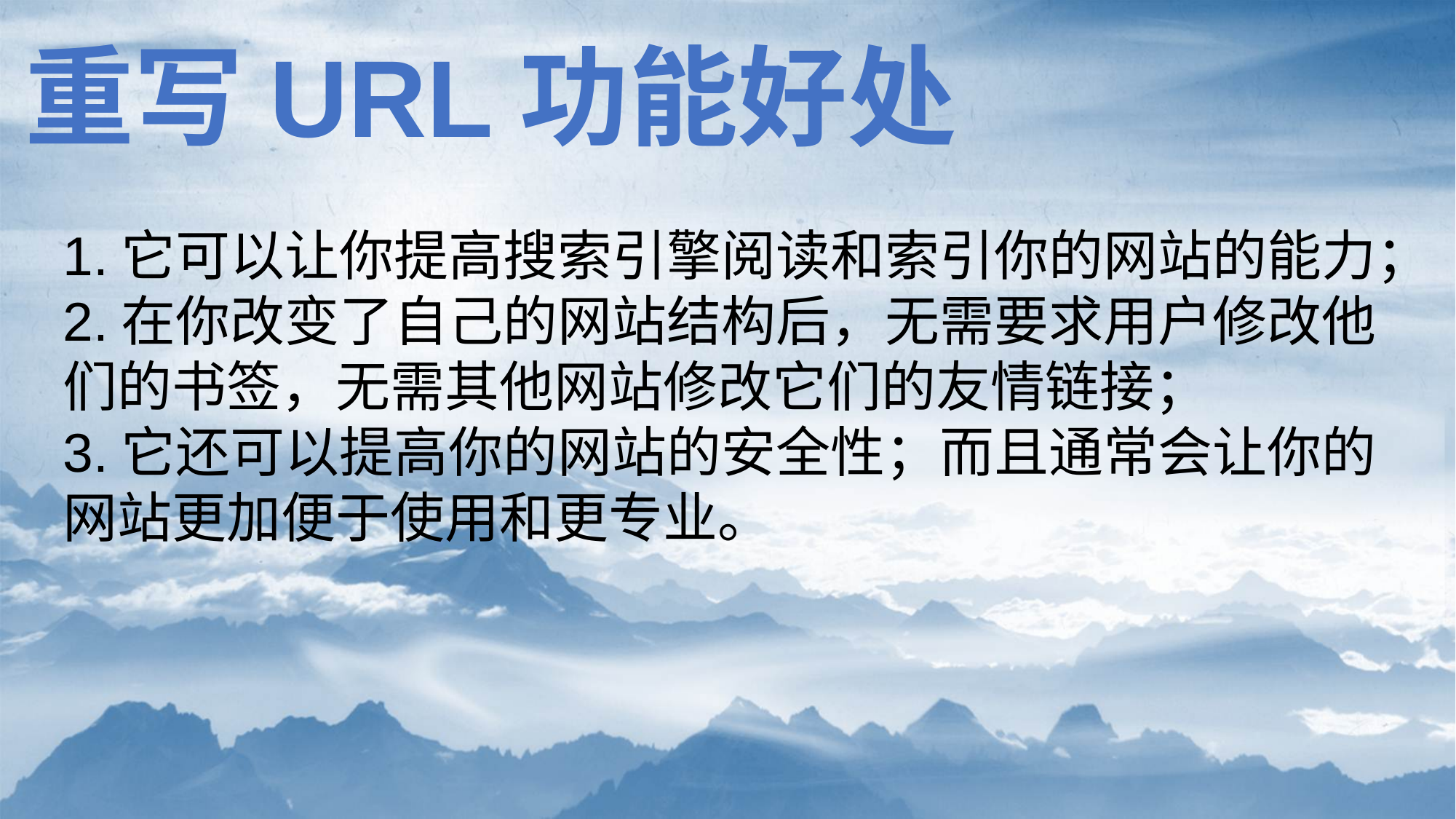

重写URL功能好处
1.它可以让你提高搜索引擎阅读和索引你的网站的能力；
2.在你改变了自己的网站结构后，无需要求用户修改他们的书签，无需其他网站修改它们的友情链接；
3.它还可以提高你的网站的安全性；而且通常会让你的网站更加便于使用和更专业。